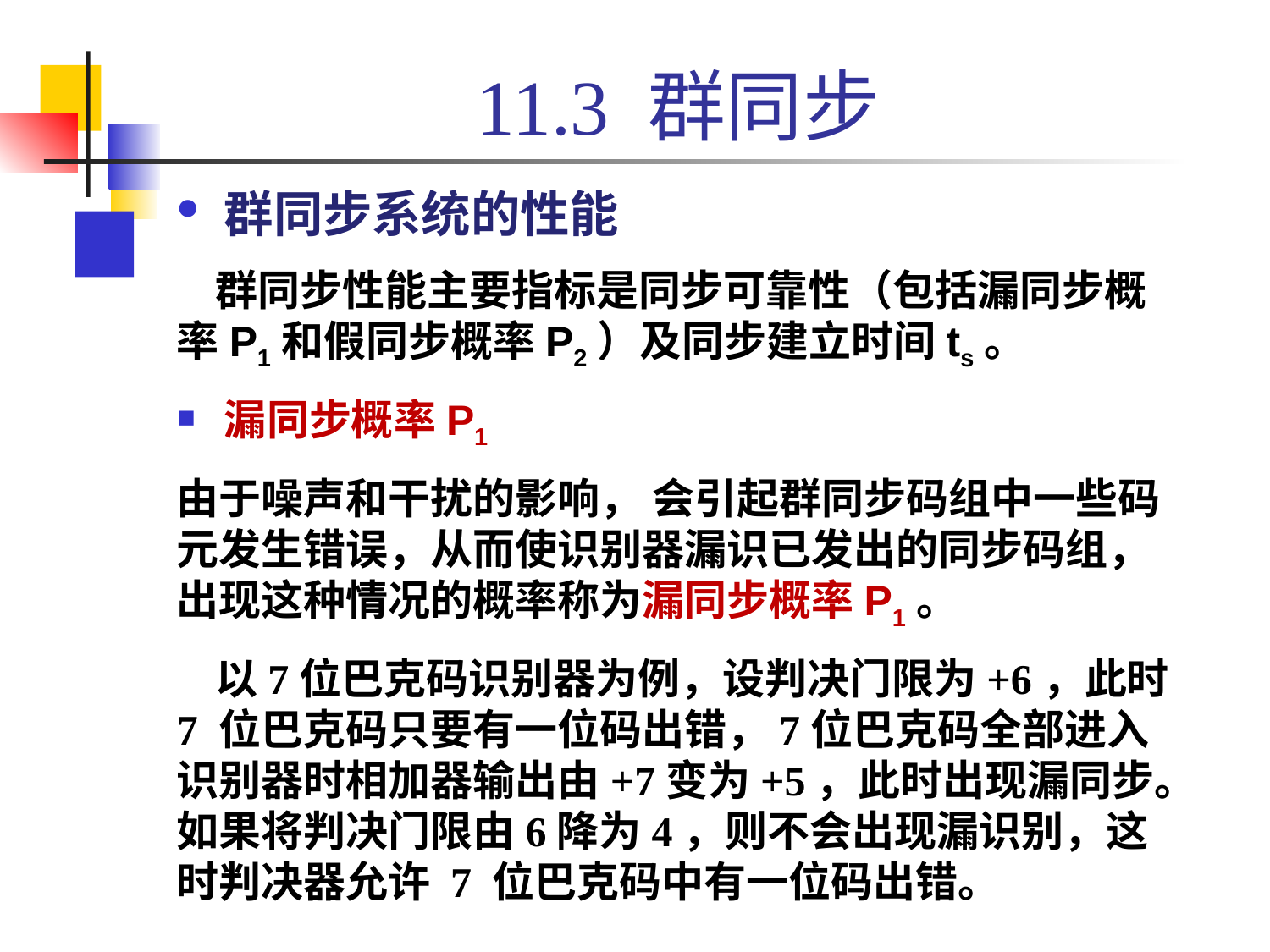

11.3 群同步
群同步系统的性能
   群同步性能主要指标是同步可靠性（包括漏同步概率P1和假同步概率P2）及同步建立时间ts。
漏同步概率P1
由于噪声和干扰的影响， 会引起群同步码组中一些码元发生错误，从而使识别器漏识已发出的同步码组，出现这种情况的概率称为漏同步概率P1。
   以7位巴克码识别器为例，设判决门限为+6，此时 7 位巴克码只要有一位码出错，7位巴克码全部进入识别器时相加器输出由+7变为+5，此时出现漏同步。如果将判决门限由6降为4，则不会出现漏识别，这时判决器允许 7 位巴克码中有一位码出错。